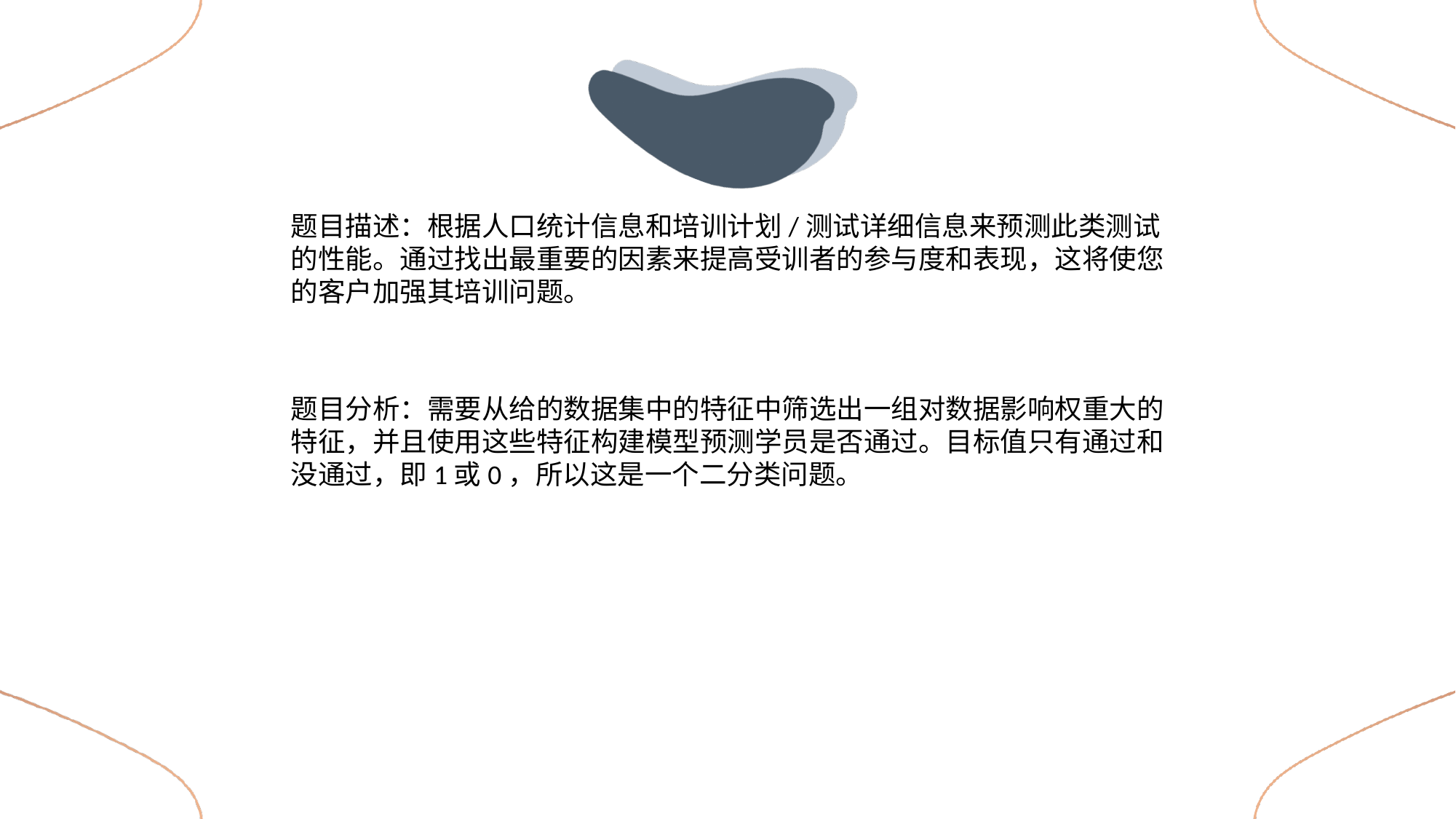

题目描述：根据人口统计信息和培训计划/测试详细信息来预测此类测试的性能。通过找出最重要的因素来提高受训者的参与度和表现，这将使您的客户加强其培训问题。
题目分析：需要从给的数据集中的特征中筛选出一组对数据影响权重大的特征，并且使用这些特征构建模型预测学员是否通过。目标值只有通过和没通过，即1或0，所以这是一个二分类问题。